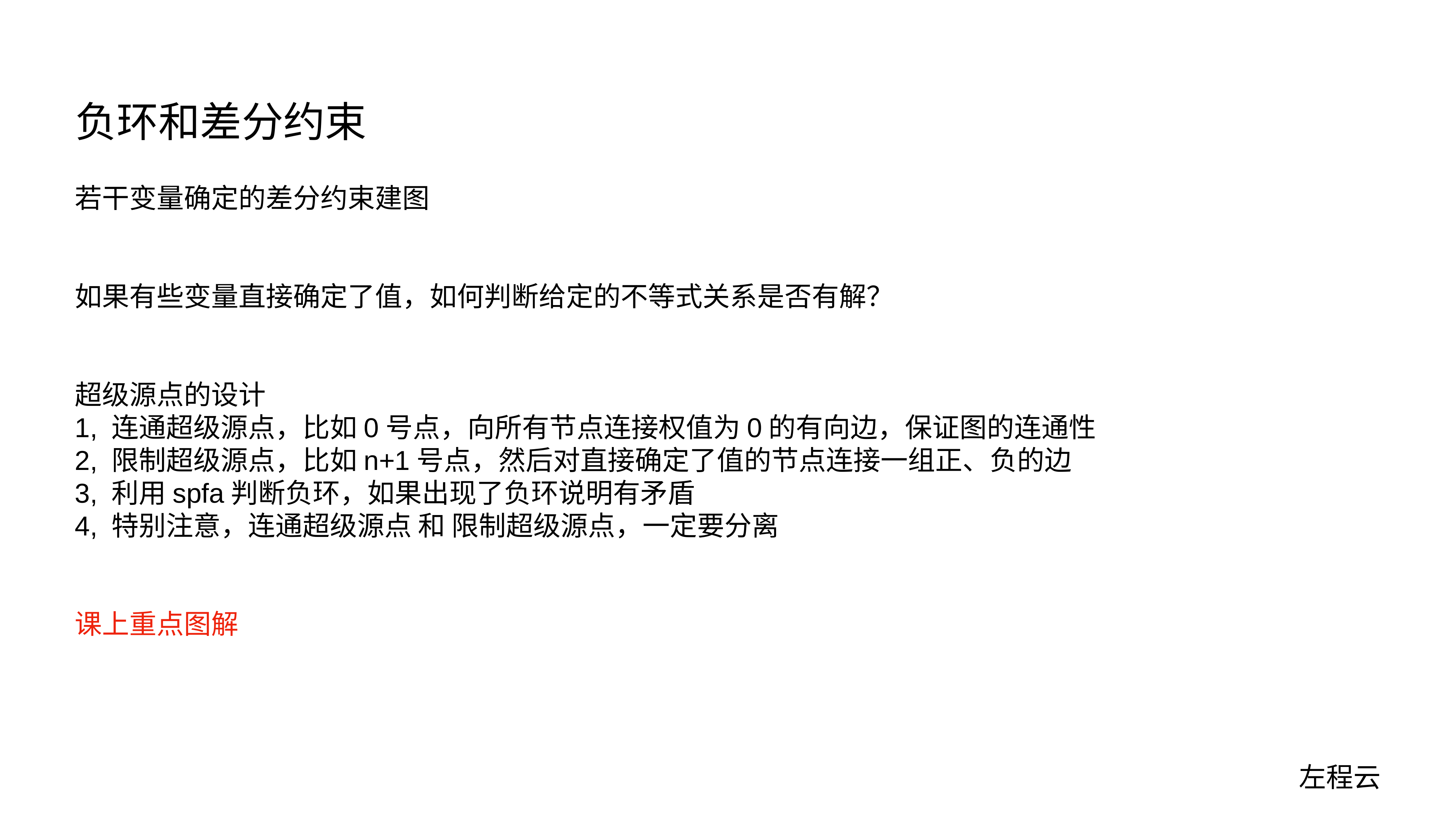

# 负环和差分约束
若干变量确定的差分约束建图

如果有些变量直接确定了值，如何判断给定的不等式关系是否有解？

超级源点的设计
1, 连通超级源点，比如0号点，向所有节点连接权值为0的有向边，保证图的连通性
2, 限制超级源点，比如n+1号点，然后对直接确定了值的节点连接一组正、负的边
3, 利用spfa判断负环，如果出现了负环说明有矛盾
4, 特别注意，连通超级源点 和 限制超级源点，一定要分离

课上重点图解
左程云